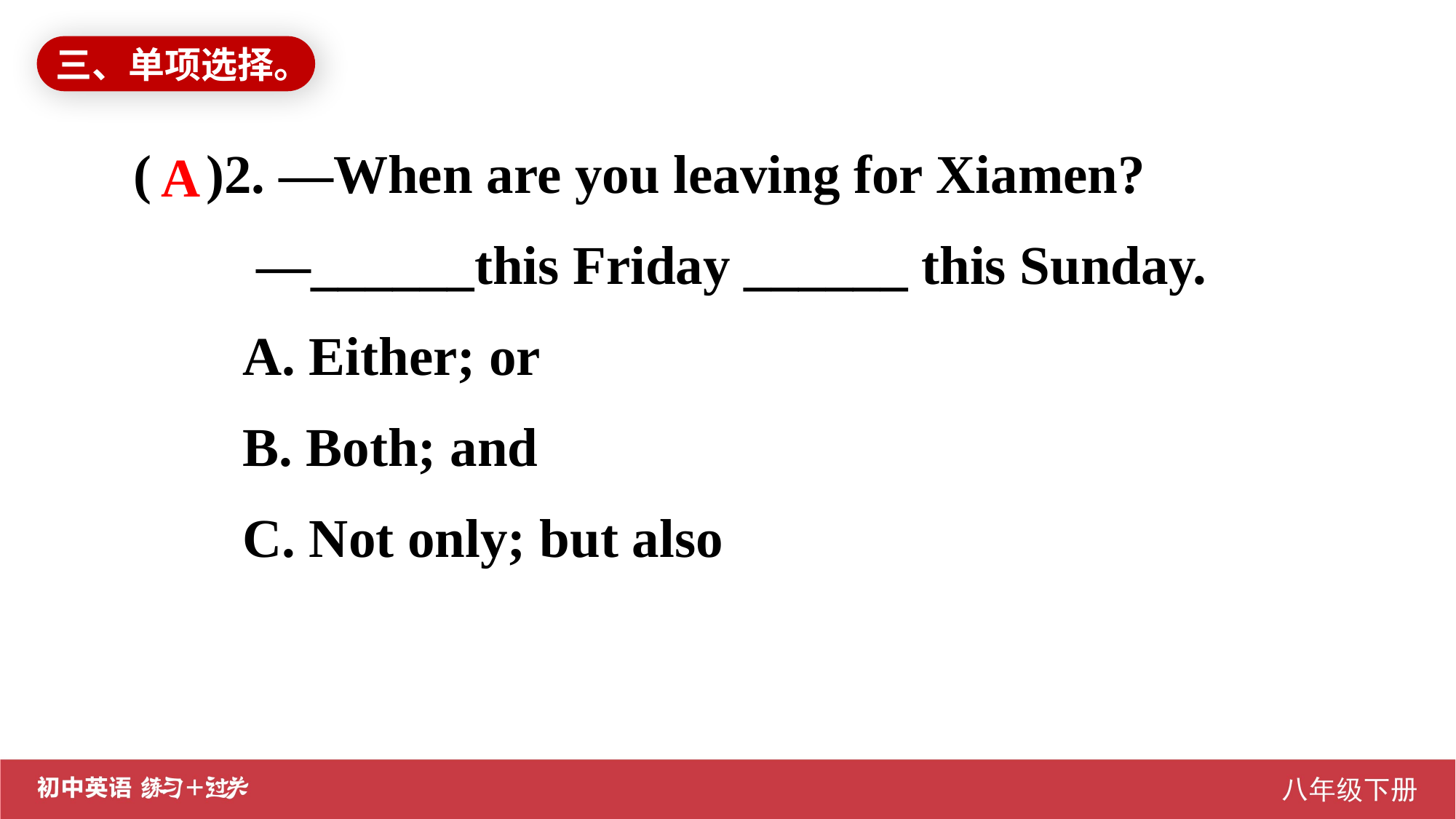

三、单项选择。
(    )2. —When are you leaving for Xiamen?
	 —______this Friday ______ this Sunday.
A. Either; or
B. Both; and
C. Not only; but also
A